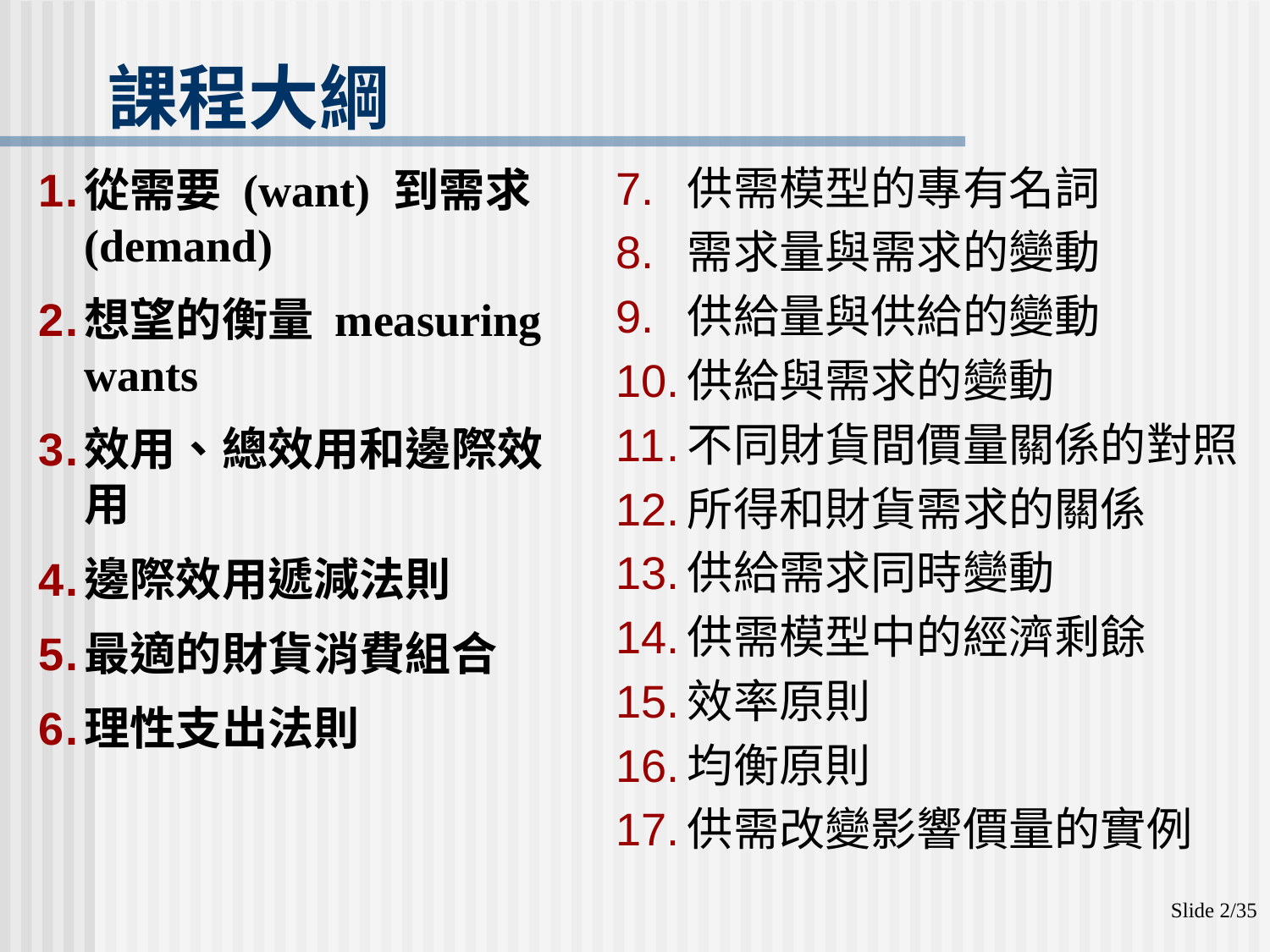

# 課程大綱
供需模型的專有名詞
需求量與需求的變動
供給量與供給的變動
供給與需求的變動
不同財貨間價量關係的對照
所得和財貨需求的關係
供給需求同時變動
供需模型中的經濟剩餘
效率原則
均衡原則
供需改變影響價量的實例
從需要 (want) 到需求 (demand)
想望的衡量 measuring wants
效用、總效用和邊際效用
邊際效用遞減法則
最適的財貨消費組合
理性支出法則
Slide 2/35